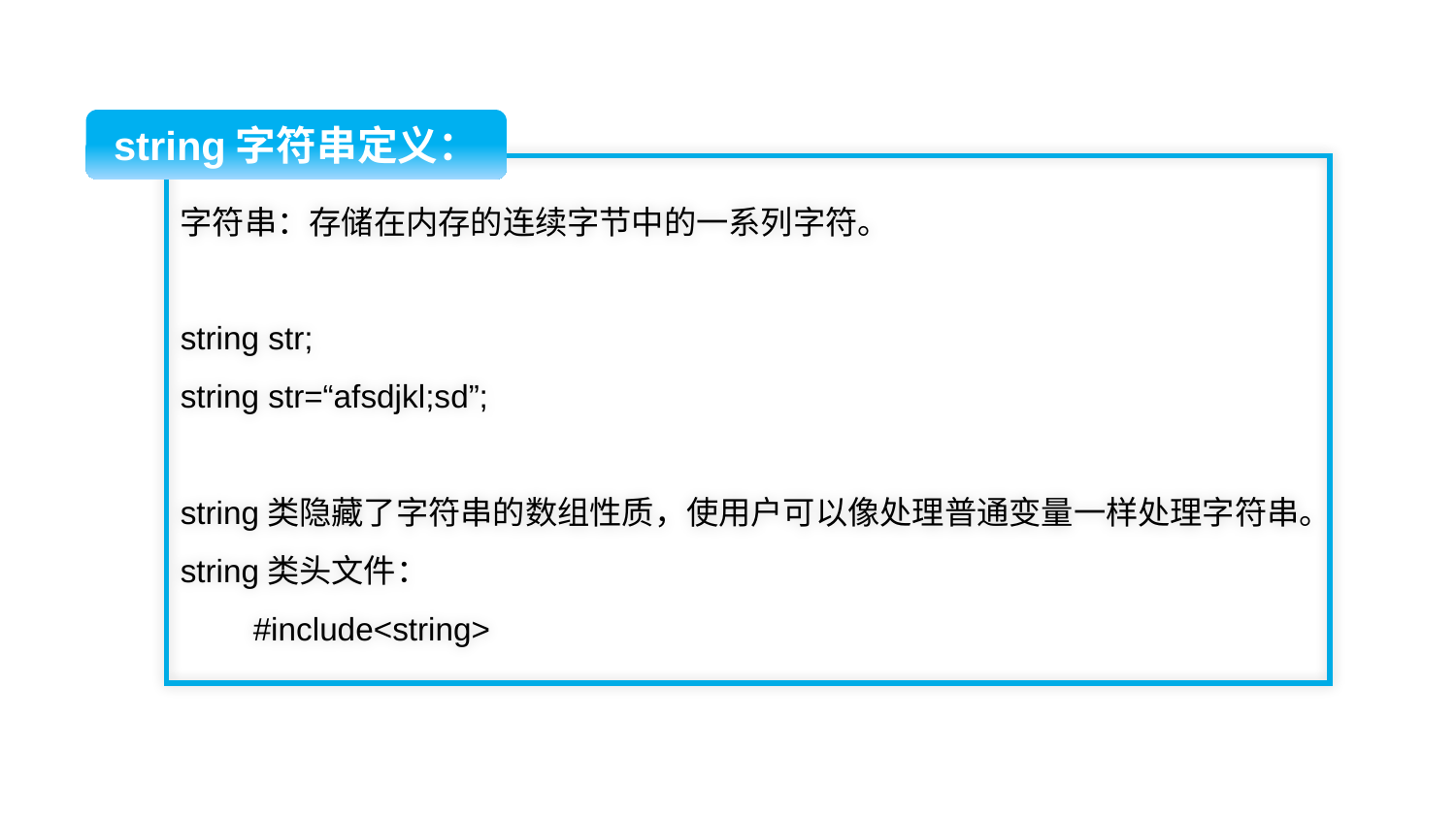

string字符串定义：

字符串：存储在内存的连续字节中的一系列字符。

string str;
string str=“afsdjkl;sd”;

string类隐藏了字符串的数组性质，使用户可以像处理普通变量一样处理字符串。
string类头文件：
#include<string>